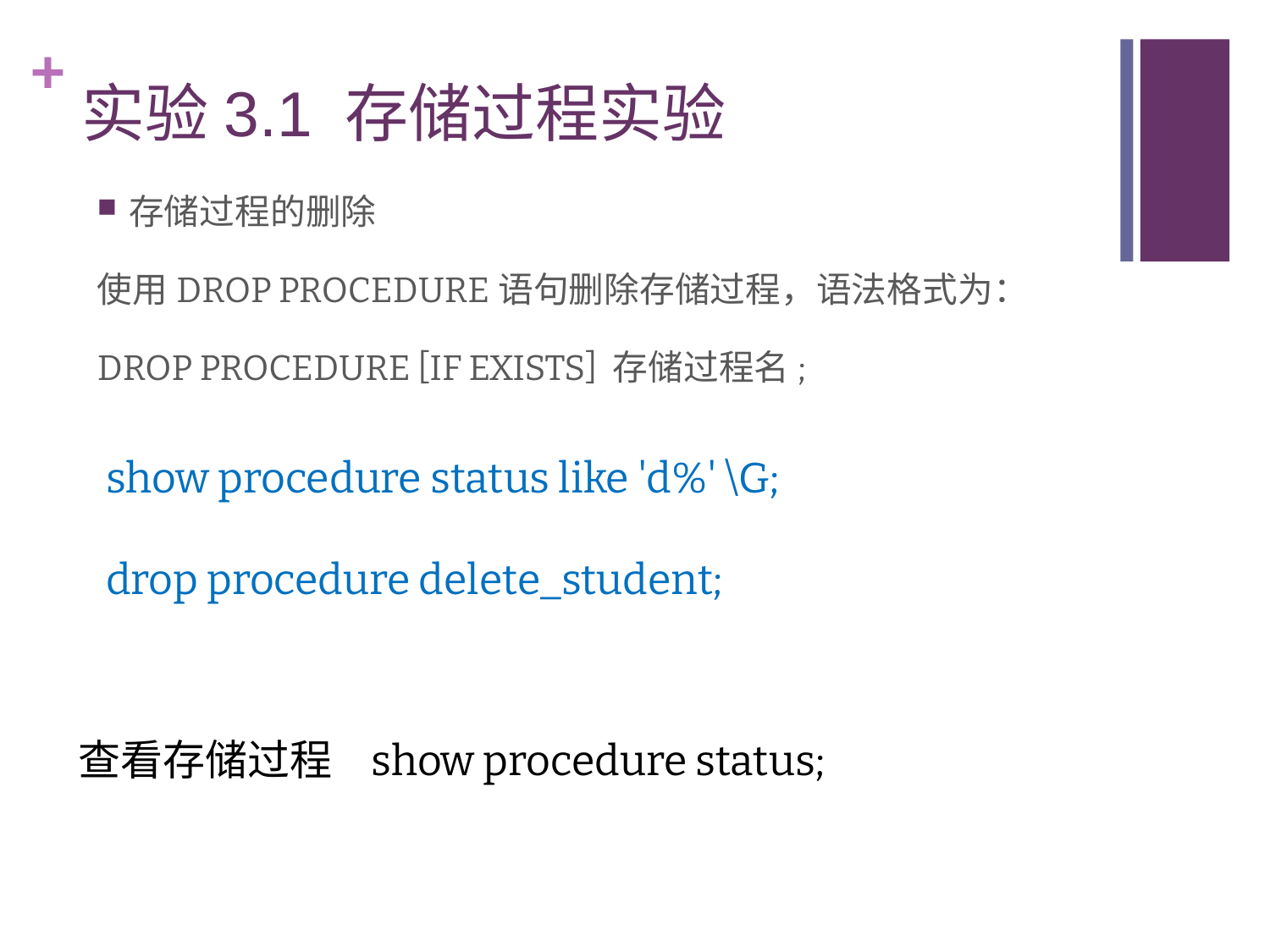

# 实验3.1 存储过程实验
存储过程的删除
使用DROP PROCEDURE语句删除存储过程，语法格式为：
DROP PROCEDURE [IF EXISTS] 存储过程名;
show procedure status like 'd%' \G;

drop procedure delete_student;
查看存储过程   show procedure status;